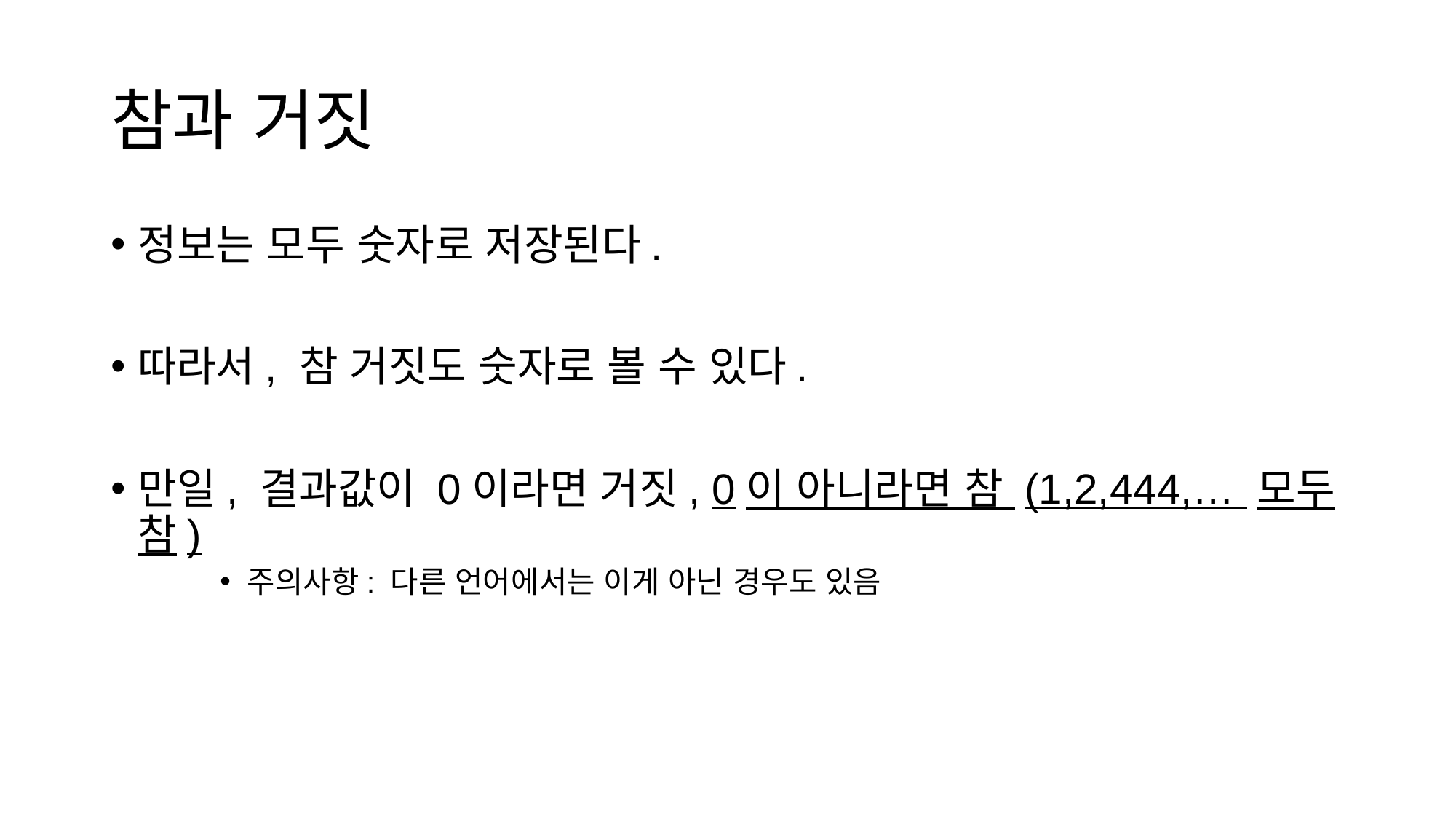

# 참과 거짓
정보는 모두 숫자로 저장된다.

따라서, 참 거짓도 숫자로 볼 수 있다.

만일, 결과값이 0이라면 거짓, 0이 아니라면 참 (1,2,444,… 모두 참)
주의사항: 다른 언어에서는 이게 아닌 경우도 있음